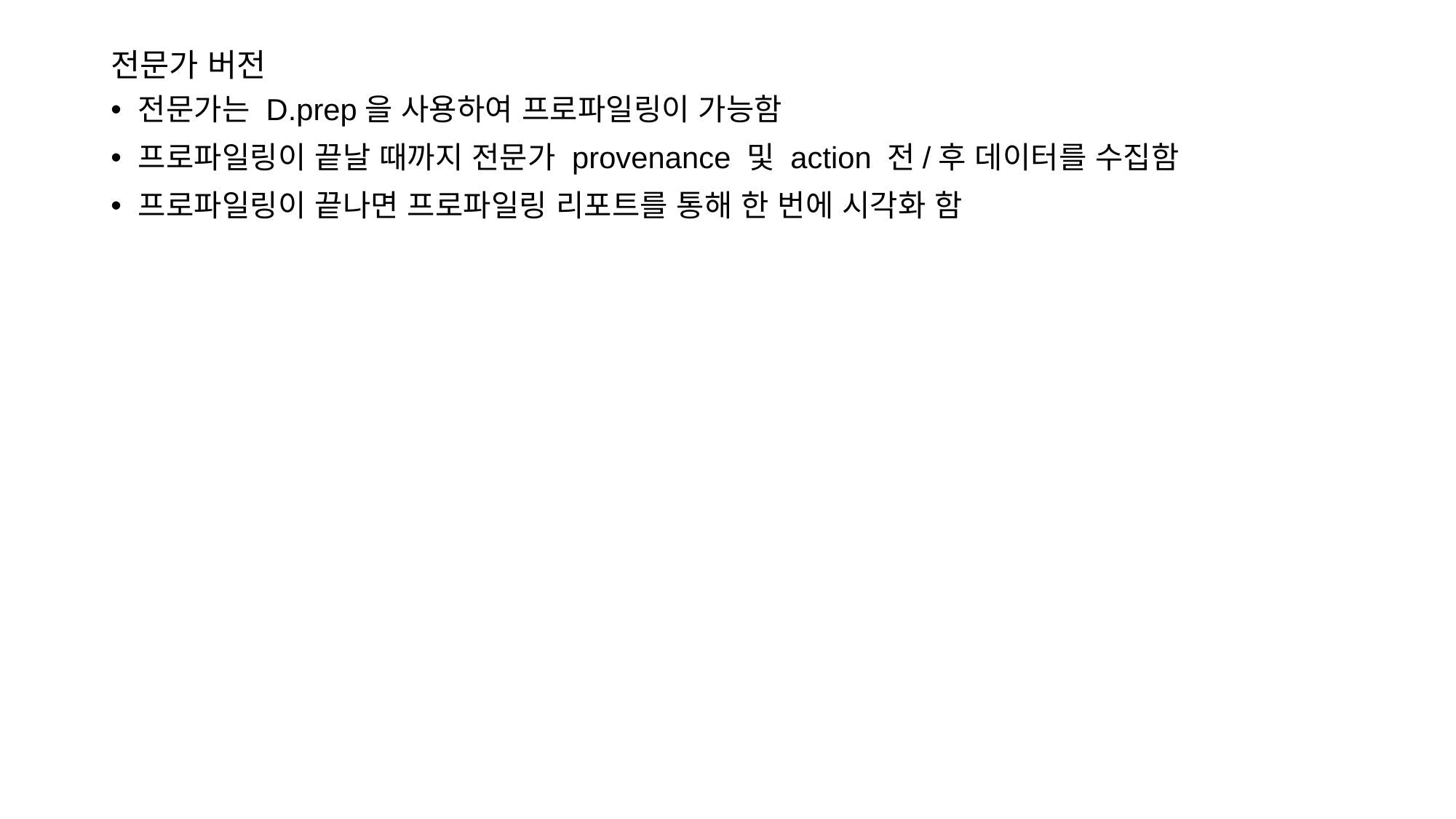

전문가 버전
전문가는 D.prep을 사용하여 프로파일링이 가능함
프로파일링이 끝날 때까지 전문가 provenance 및 action 전/후 데이터를 수집함
프로파일링이 끝나면 프로파일링 리포트를 통해 한 번에 시각화 함